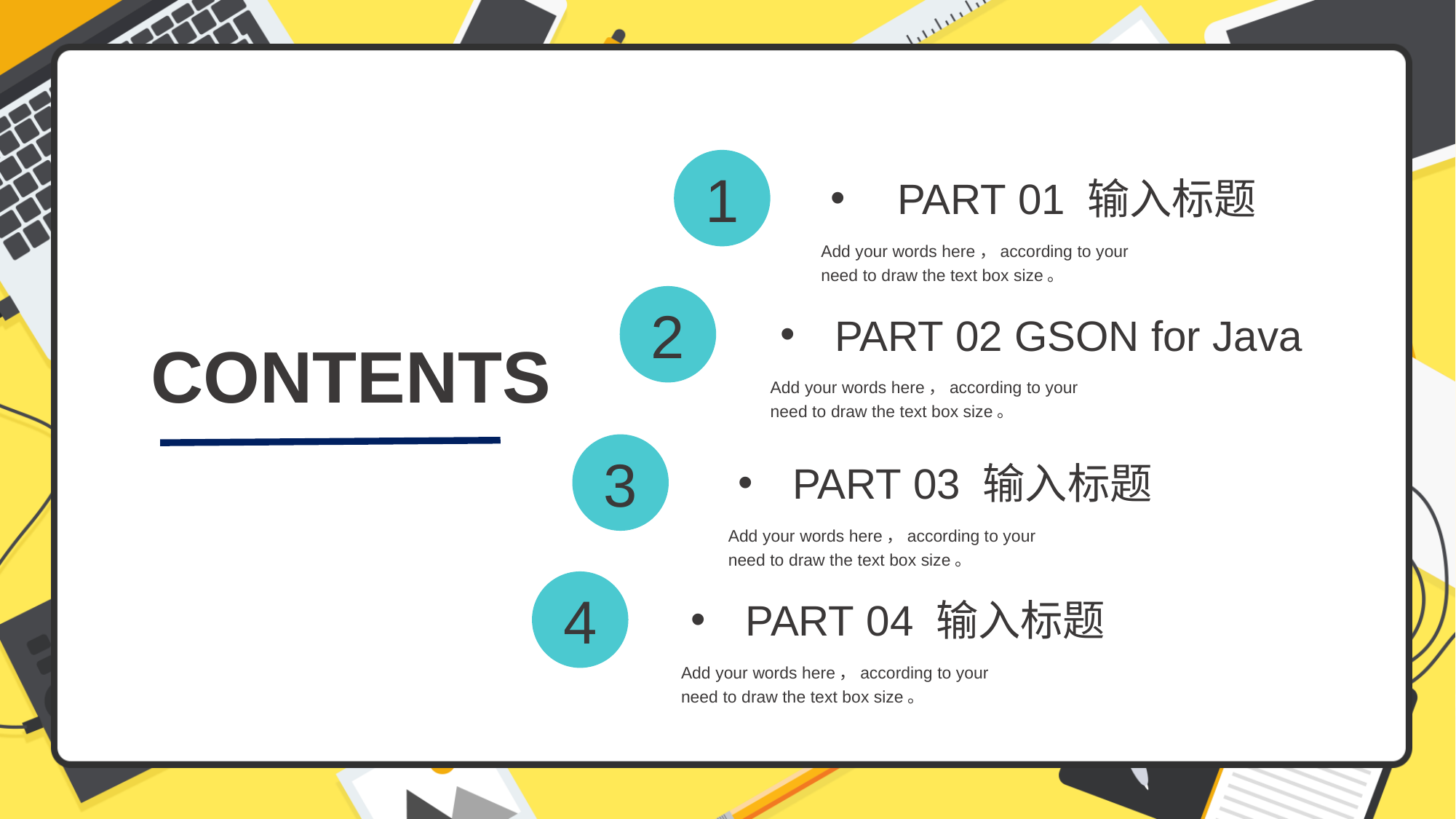

1
 PART 01 输入标题
Add your words here，according to your need to draw the text box size。
2
PART 02 GSON for Java
CONTENTS
Add your words here，according to your need to draw the text box size。
3
PART 03 输入标题
Add your words here，according to your need to draw the text box size。
4
PART 04 输入标题
Add your words here，according to your need to draw the text box size。